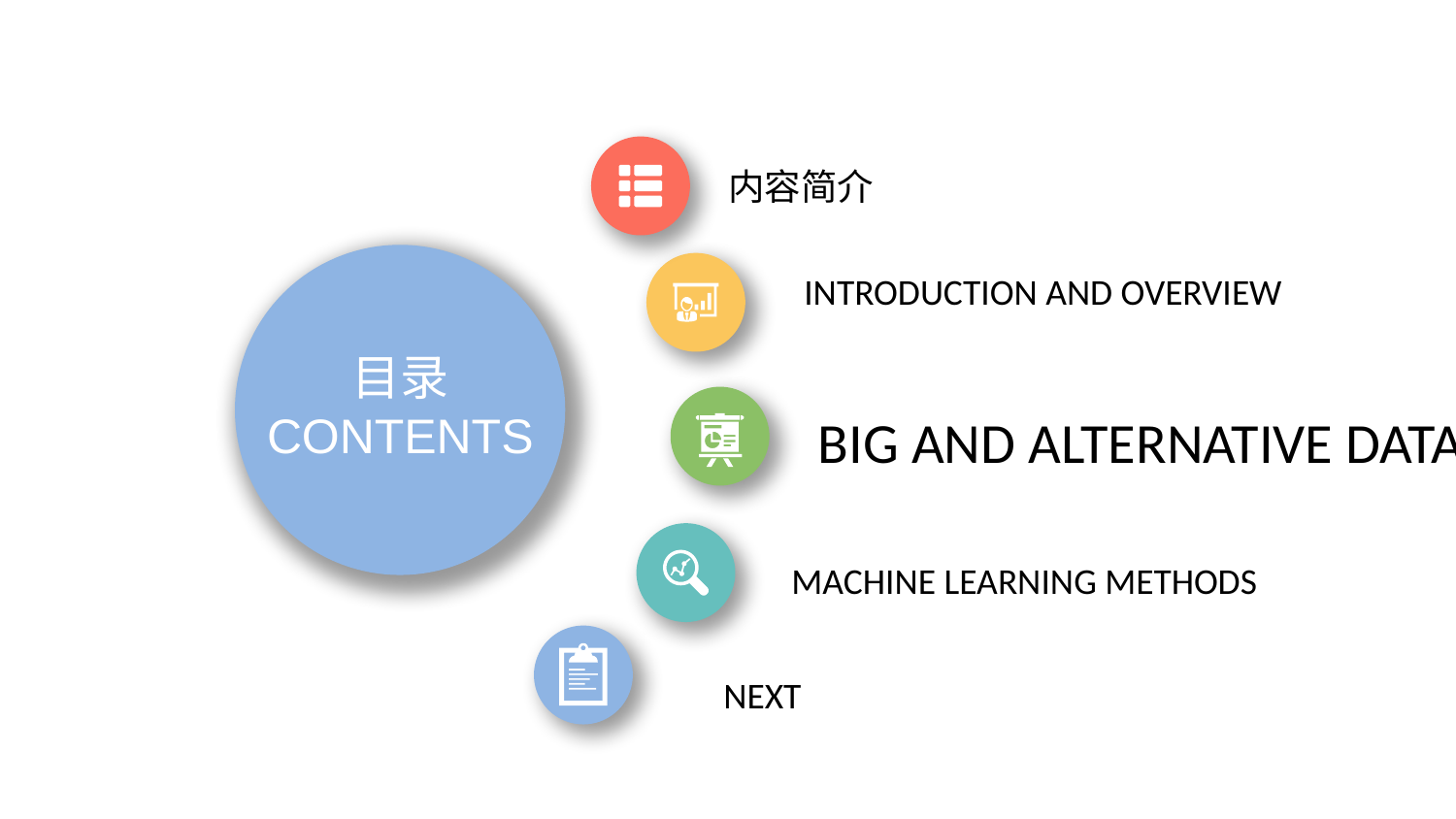

内容简介

目录
CONTENTS

BIG AND ALTERNATIVE DATA

INTRODUCTION AND OVERVIEW

MACHINE LEARNING METHODS
NEXT